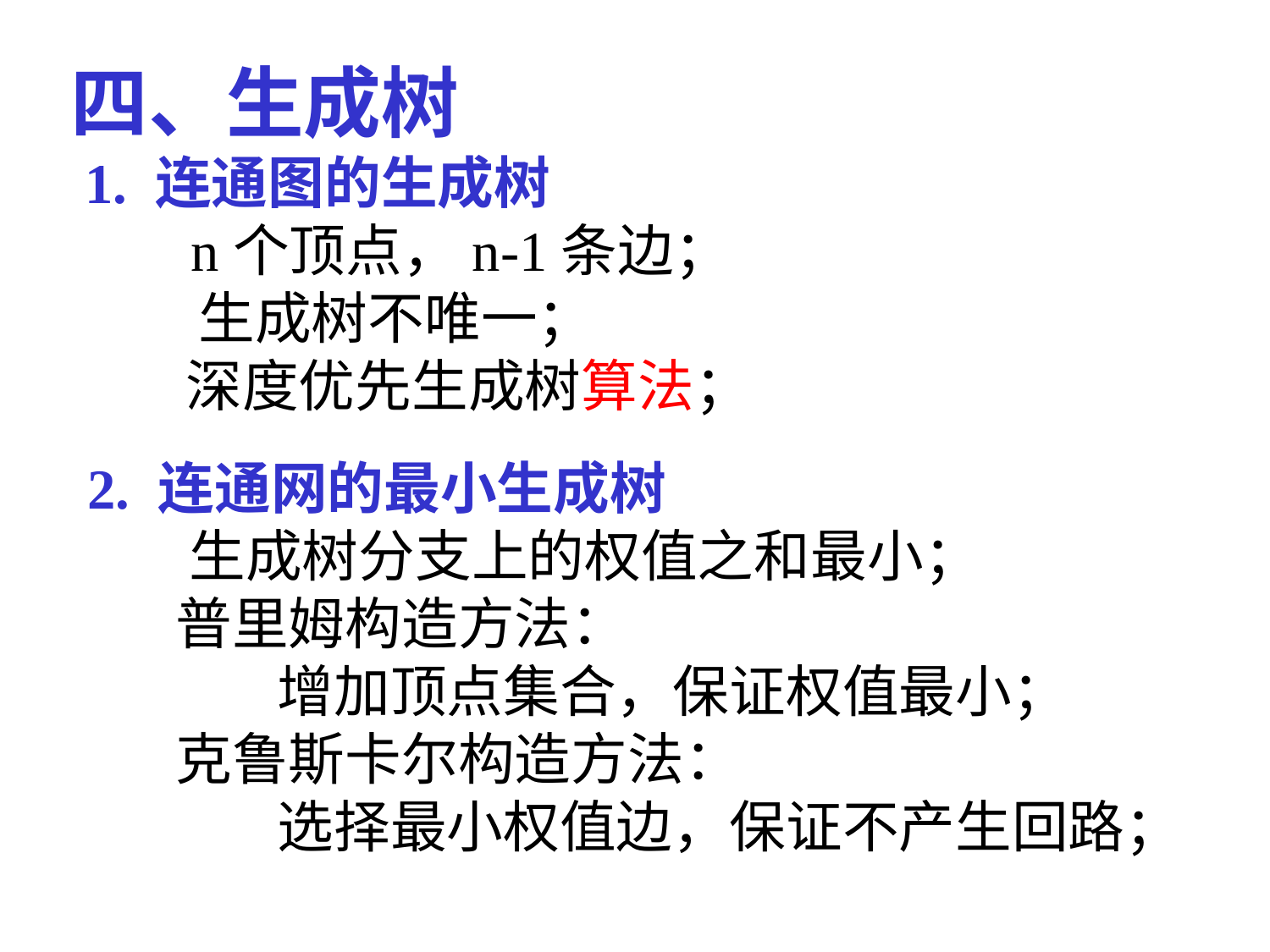

四、生成树
 1. 连通图的生成树
	    n个顶点，n-1条边；
	    生成树不唯一；
        深度优先生成树算法；
 2. 连通网的最小生成树
	   生成树分支上的权值之和最小；
       普里姆构造方法：
               增加顶点集合，保证权值最小；
       克鲁斯卡尔构造方法：
               选择最小权值边，保证不产生回路；